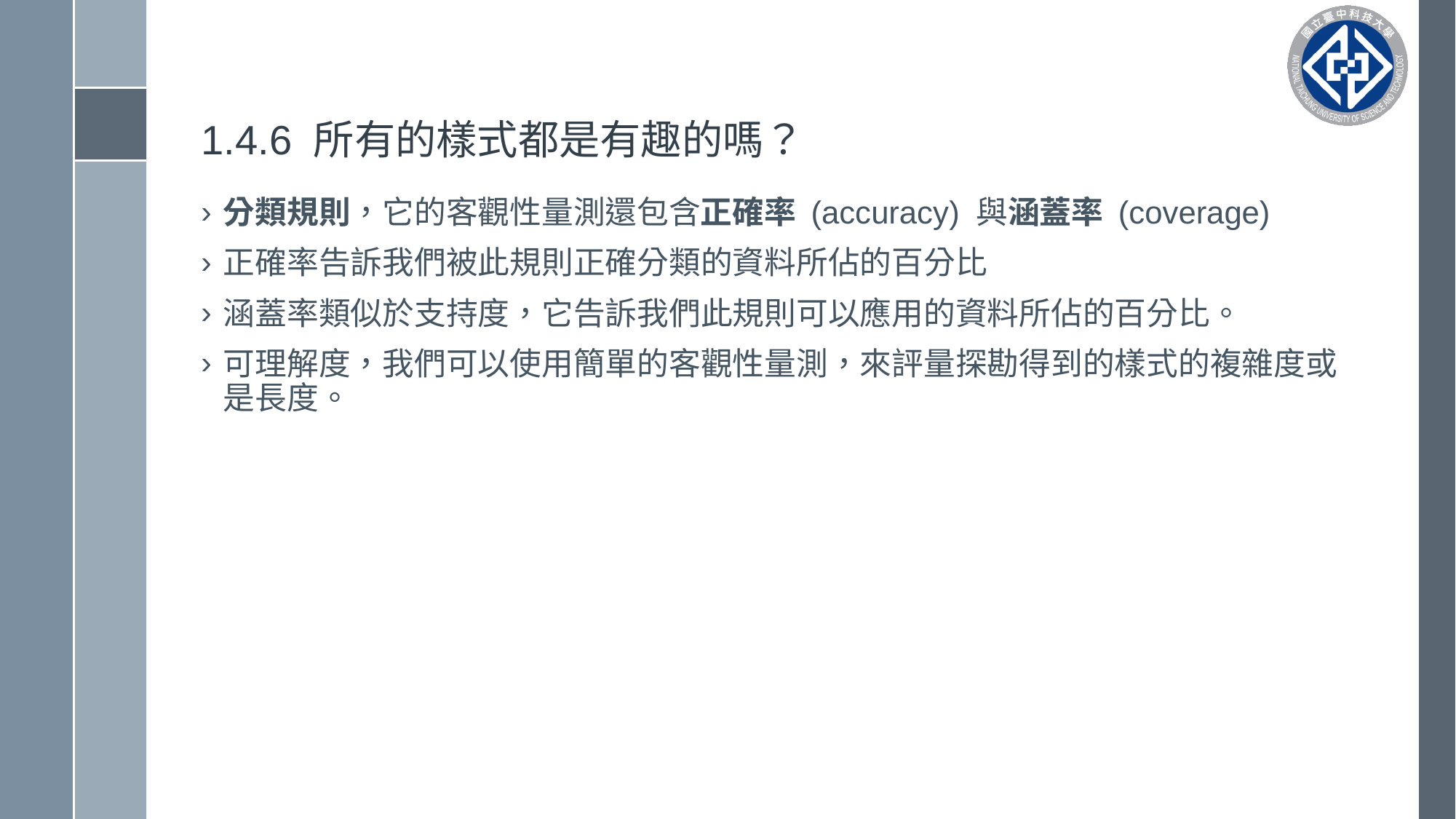

# 1.4.6 所有的樣式都是有趣的嗎？
分類規則，它的客觀性量測還包含正確率 (accuracy) 與涵蓋率 (coverage)
正確率告訴我們被此規則正確分類的資料所佔的百分比
涵蓋率類似於支持度，它告訴我們此規則可以應用的資料所佔的百分比。
可理解度，我們可以使用簡單的客觀性量測，來評量探勘得到的樣式的複雜度或是長度。